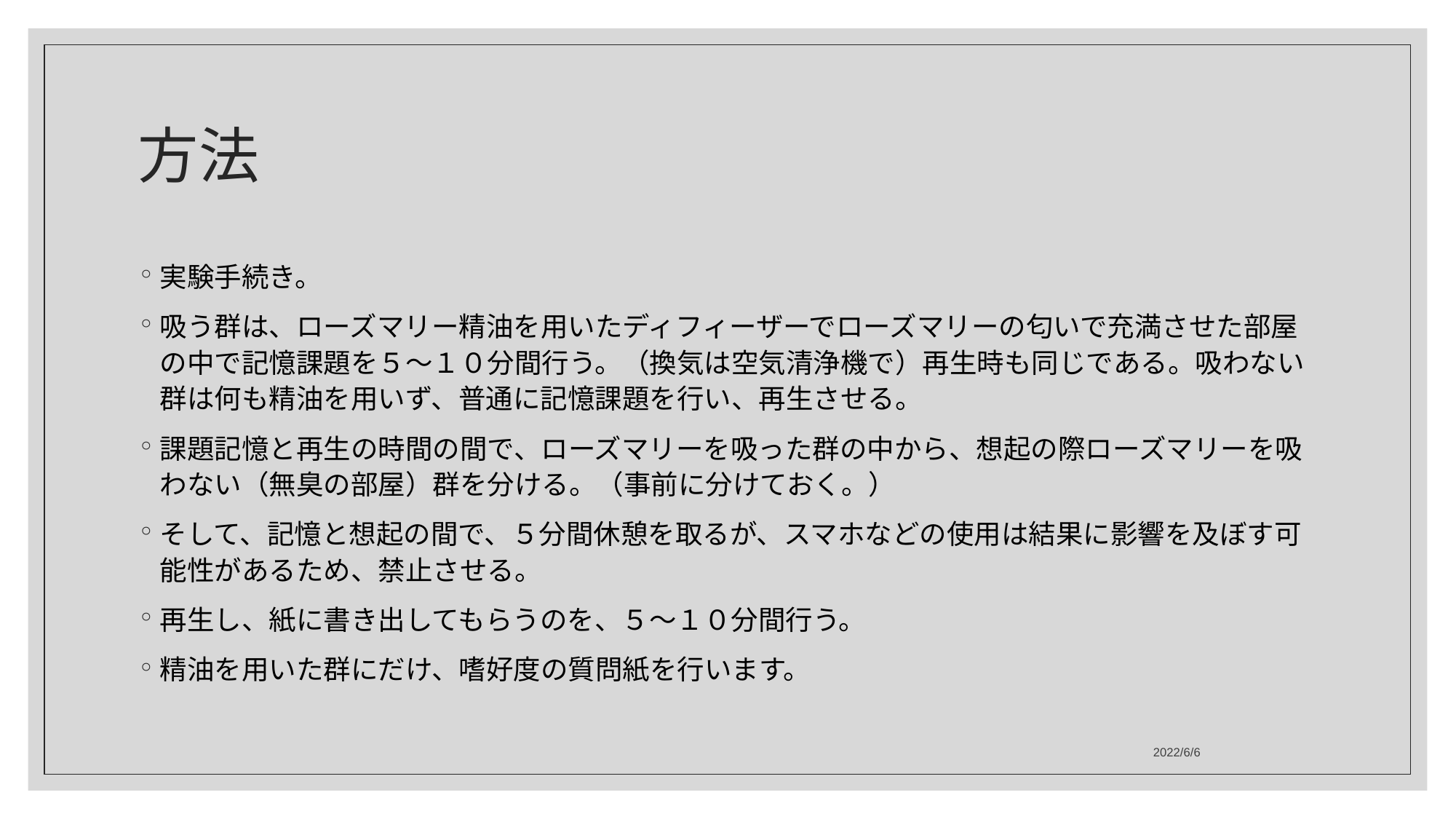

# 方法
実験手続き。
吸う群は、ローズマリー精油を用いたディフィーザーでローズマリーの匂いで充満させた部屋の中で記憶課題を５～１０分間行う。（換気は空気清浄機で）再生時も同じである。吸わない群は何も精油を用いず、普通に記憶課題を行い、再生させる。
課題記憶と再生の時間の間で、ローズマリーを吸った群の中から、想起の際ローズマリーを吸わない（無臭の部屋）群を分ける。（事前に分けておく。）
そして、記憶と想起の間で、５分間休憩を取るが、スマホなどの使用は結果に影響を及ぼす可能性があるため、禁止させる。
再生し、紙に書き出してもらうのを、５～１０分間行う。
精油を用いた群にだけ、嗜好度の質問紙を行います。

2022/6/6